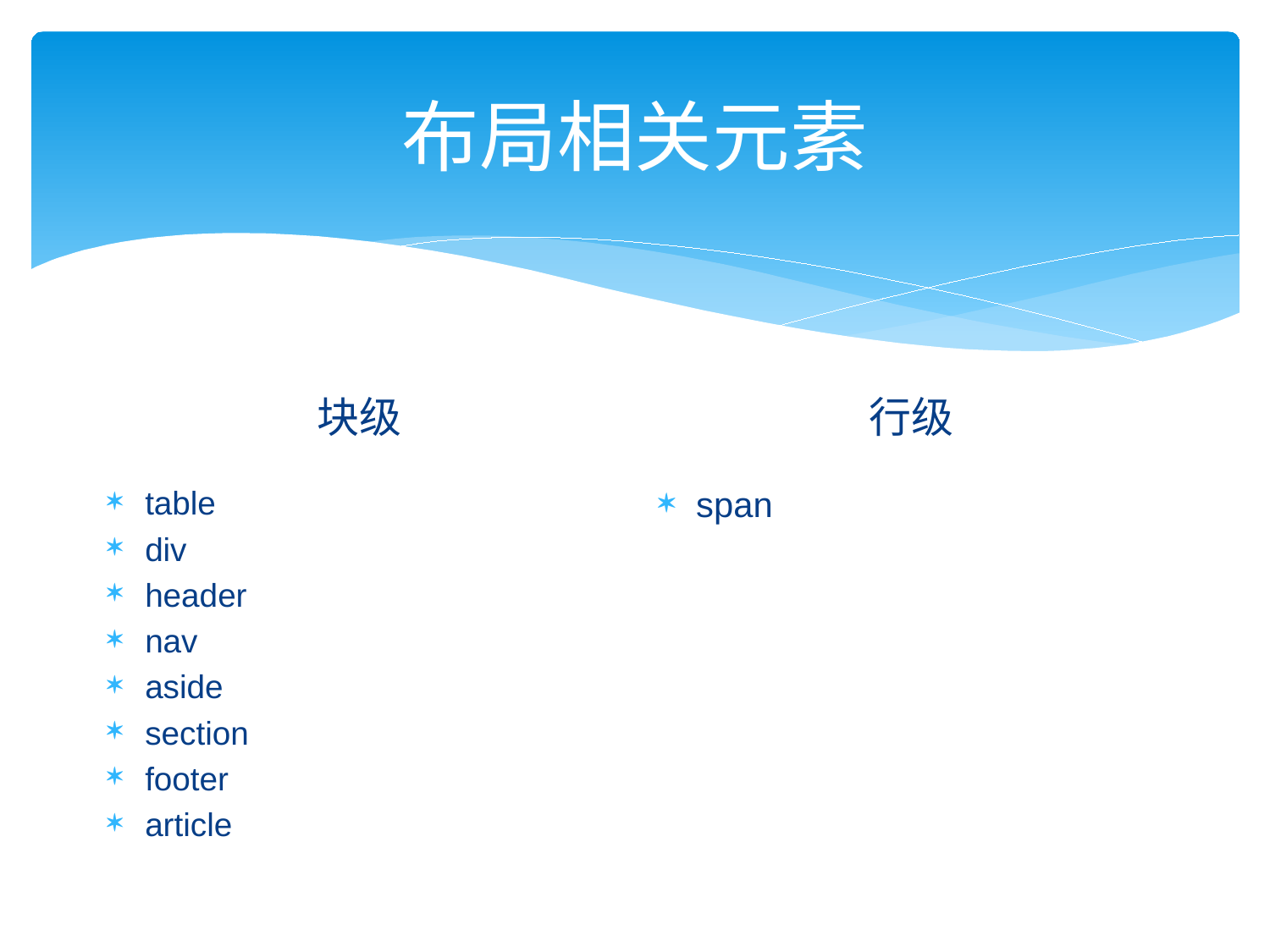

# 布局相关元素
行级
块级
table
div
header
nav
aside
section
footer
article

span